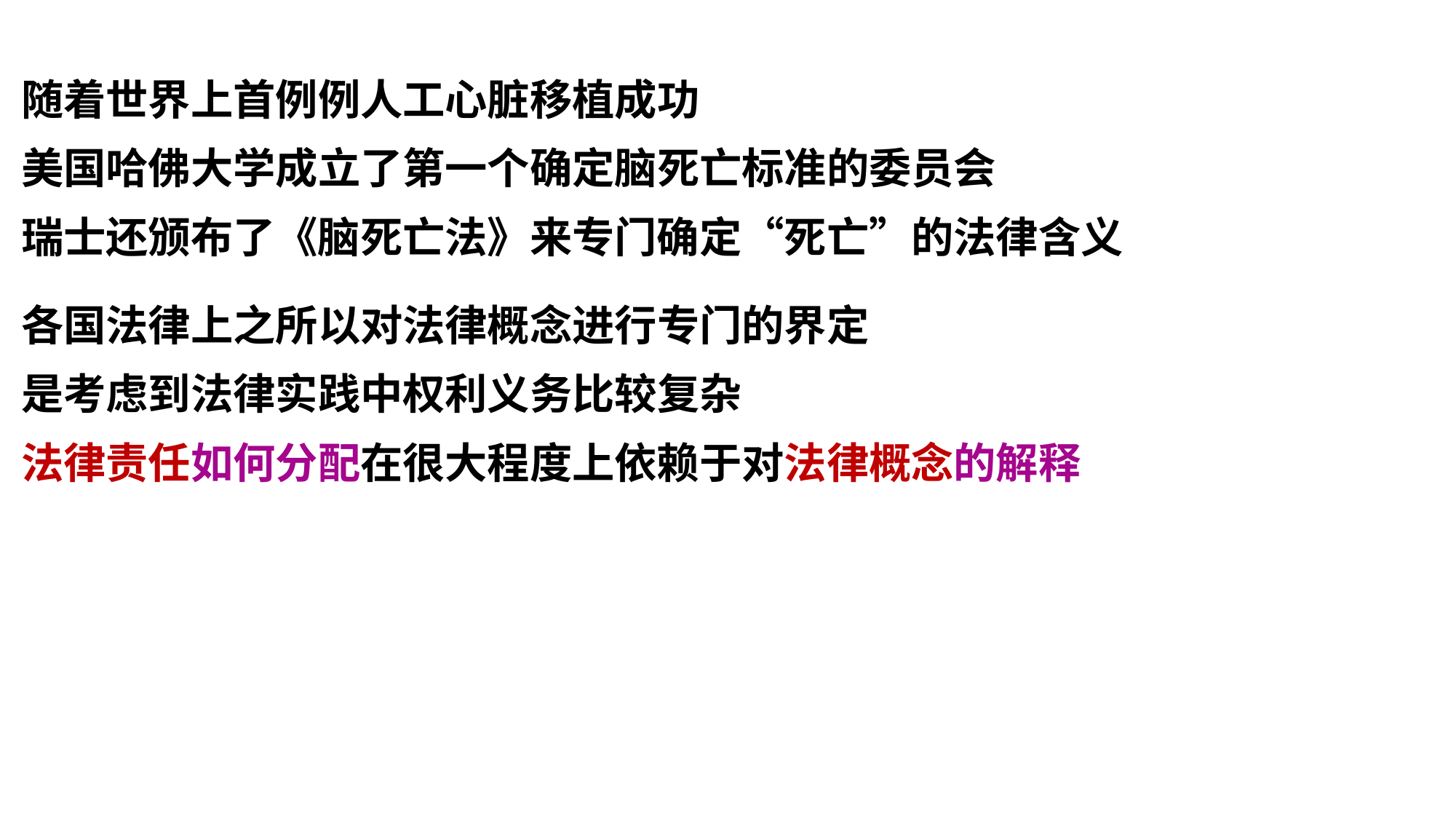

随着世界上首例例人工心脏移植成功
美国哈佛大学成立了第一个确定脑死亡标准的委员会
瑞士还颁布了《脑死亡法》来专门确定“死亡”的法律含义

各国法律上之所以对法律概念进行专门的界定
是考虑到法律实践中权利义务比较复杂
法律责任如何分配在很大程度上依赖于对法律概念的解释